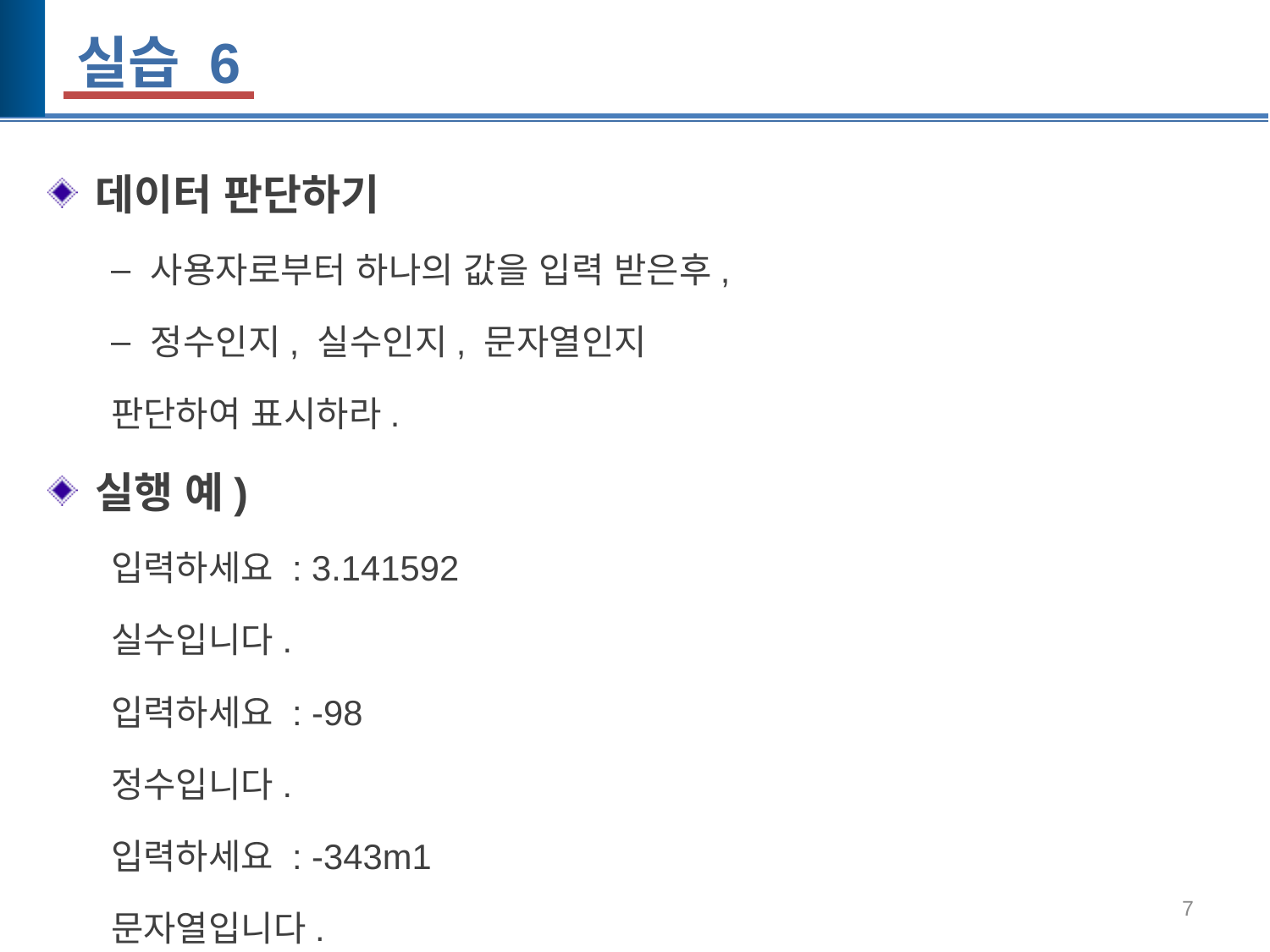

# 실습 6
데이터 판단하기
사용자로부터 하나의 값을 입력 받은후,
정수인지, 실수인지, 문자열인지
판단하여 표시하라.
실행 예)
입력하세요 : 3.141592
실수입니다.
입력하세요 : -98
정수입니다.
입력하세요 : -343m1
문자열입니다.
7